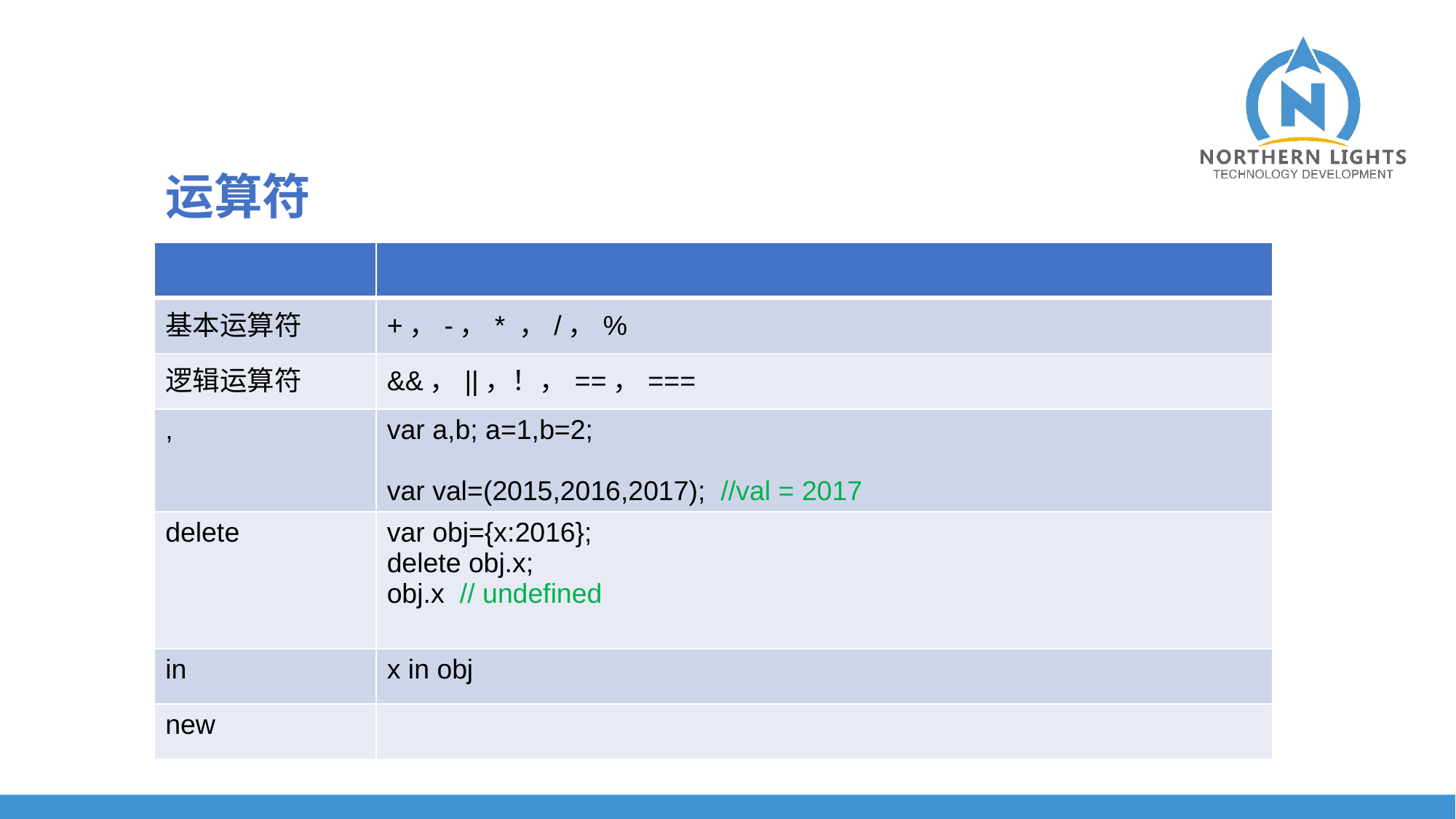

运算符
|  |  |
| --- | --- |
| 基本运算符 | +，-，\* ，/，% |
| 逻辑运算符 | &&，||，！，==，=== |
| , | var a,b; a=1,b=2; var val=(2015,2016,2017); //val = 2017 |
| delete | var obj={x:2016}; delete obj.x; obj.x // undefined |
| in | x in obj |
| new |  |